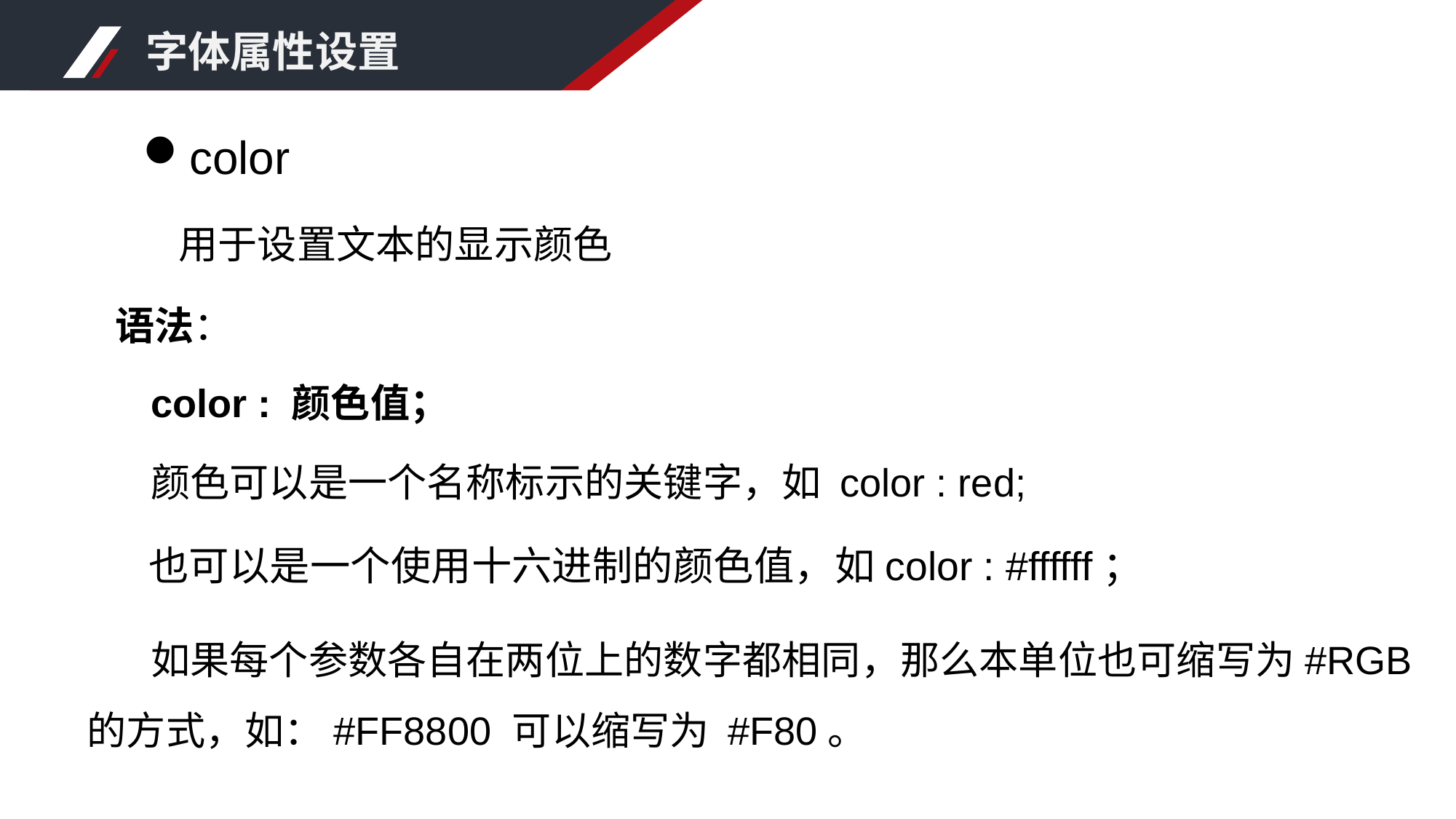

字体属性设置
color
用于设置文本的显示颜色
语法：
color : 颜色值；
颜色可以是一个名称标示的关键字，如 color : red;
也可以是一个使用十六进制的颜色值，如color : #ffffff；
如果每个参数各自在两位上的数字都相同，那么本单位也可缩写为#RGB的方式，如：#FF8800 可以缩写为 #F80。